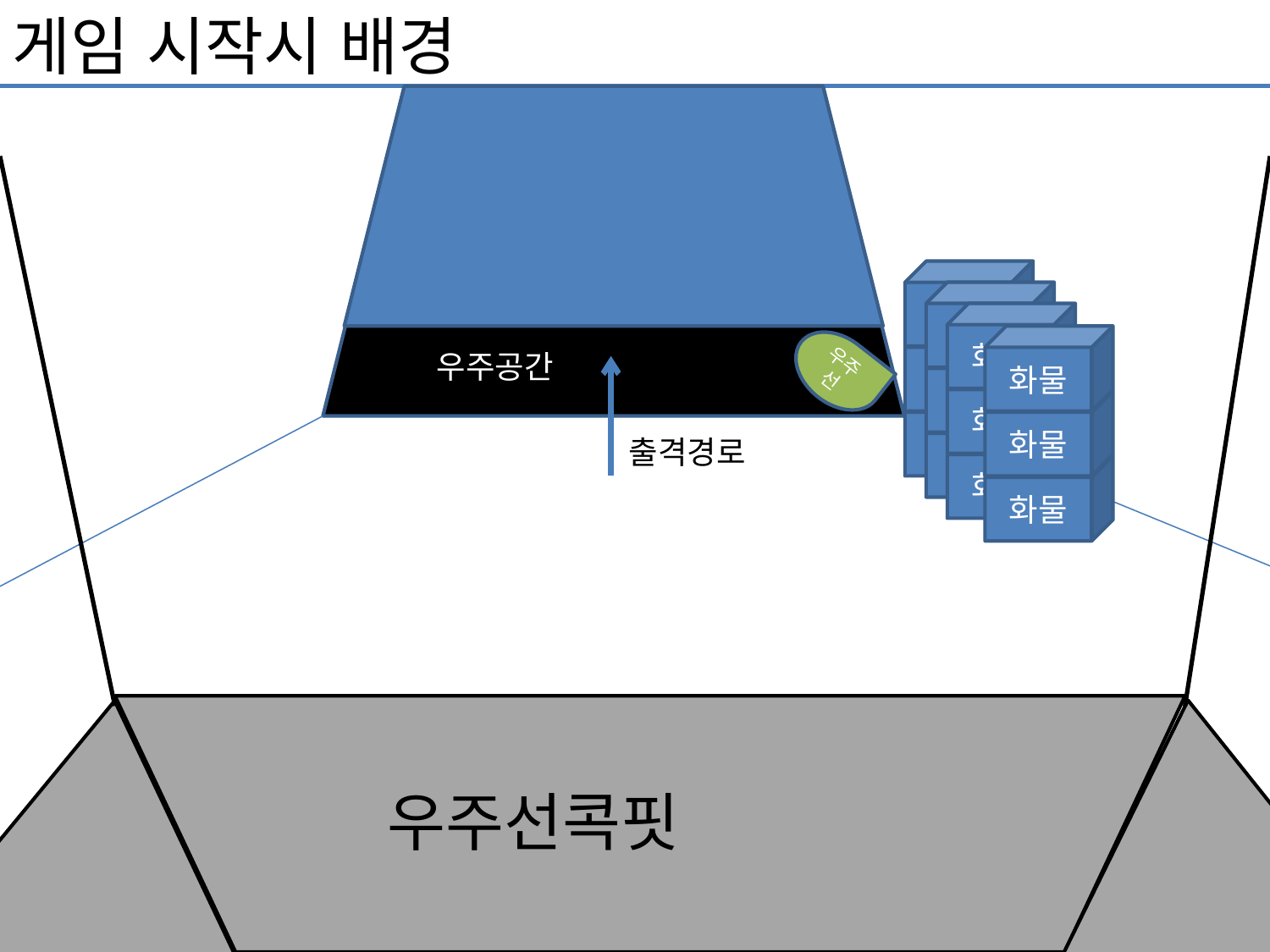

게임 시작시 배경

화물
화물
화물
화물
화물
우주선
우주공간
화물
화물
화물
화물
화물
출격경로
화물
화물

우주선콕핏